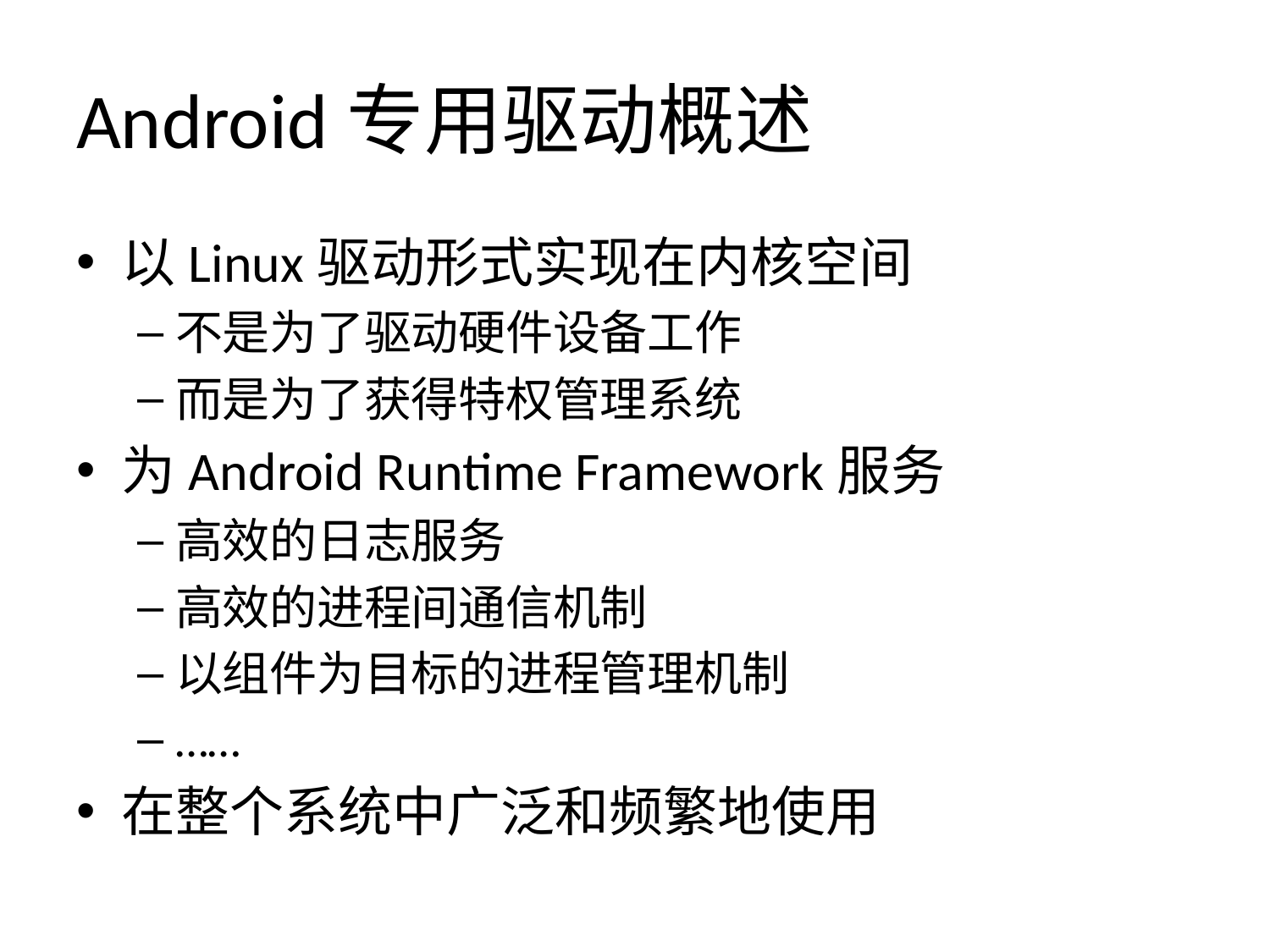

# Android专用驱动概述
以Linux驱动形式实现在内核空间
不是为了驱动硬件设备工作
而是为了获得特权管理系统
为Android Runtime Framework服务
高效的日志服务
高效的进程间通信机制
以组件为目标的进程管理机制
……
在整个系统中广泛和频繁地使用